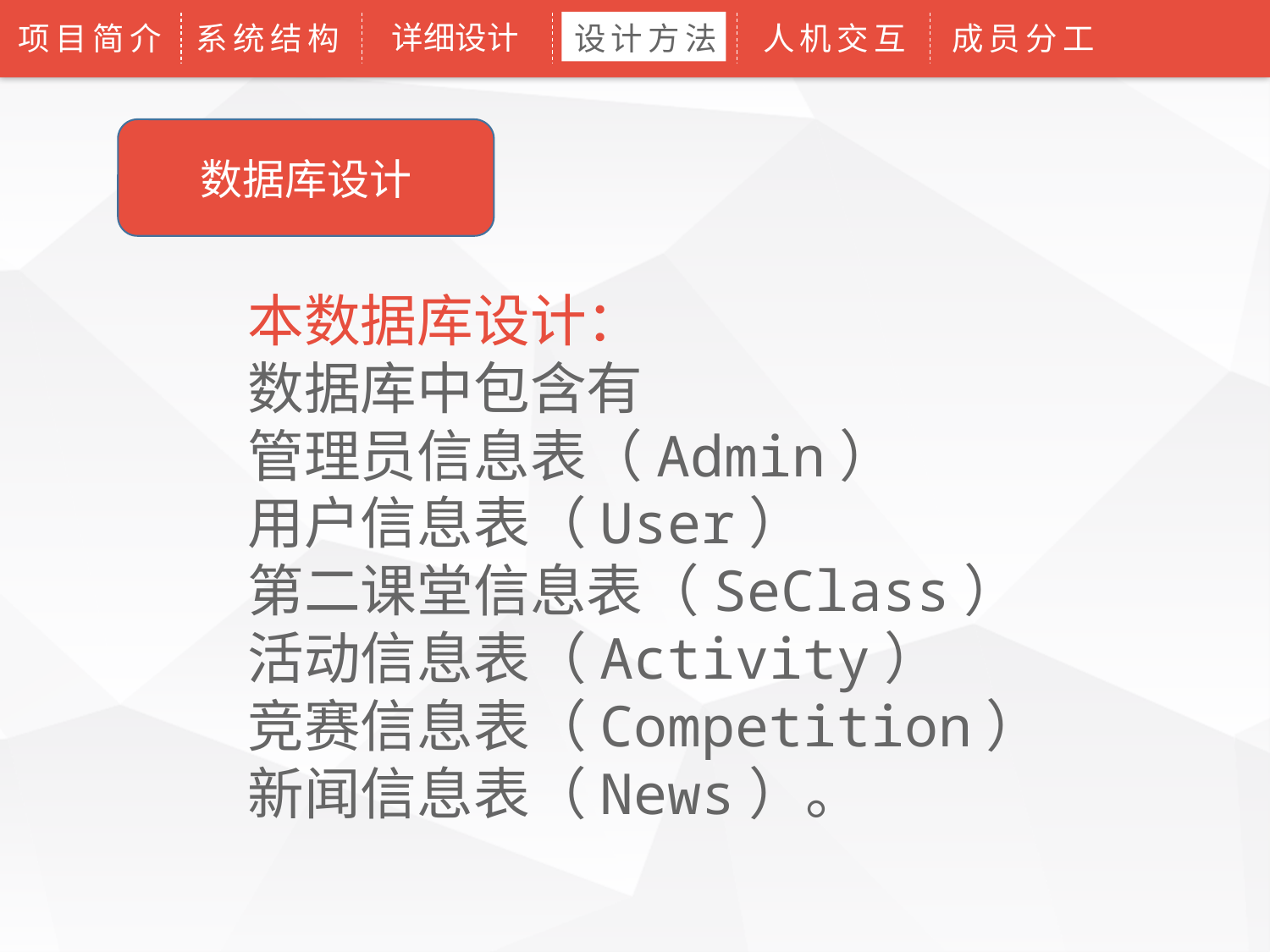

详细设计

项目简介
系统结构
设计方法
人机交互
成员分工
数据库设计
本数据库设计：
数据库中包含有
管理员信息表（Admin）
用户信息表（User）
第二课堂信息表（SeClass）
活动信息表（Activity）
竞赛信息表（Competition）
新闻信息表（News）。